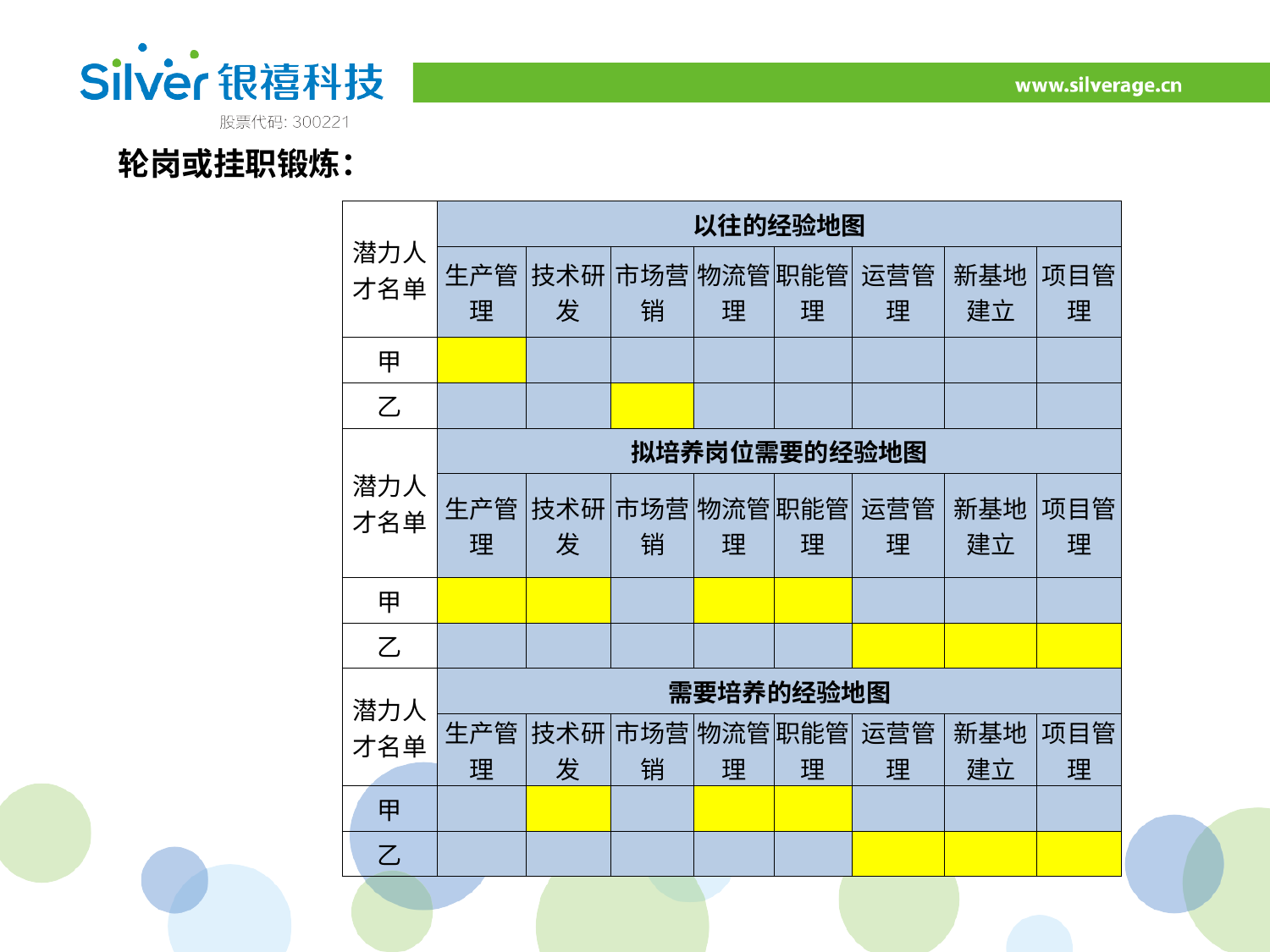

轮岗或挂职锻炼：
| 潜力人才名单 | 以往的经验地图 |  |  |  |  |  |  |  |
| --- | --- | --- | --- | --- | --- | --- | --- | --- |
|  | 生产管理 | 技术研发 | 市场营销 | 物流管理 | 职能管理 | 运营管理 | 新基地建立 | 项目管理 |
| 甲 |  |  |  |  |  |  |  |  |
| 乙 |  |  |  |  |  |  |  |  |
| 潜力人才名单 | 拟培养岗位需要的经验地图 |  |  |  |  |  |  |  |
|  | 生产管理 | 技术研发 | 市场营销 | 物流管理 | 职能管理 | 运营管理 | 新基地建立 | 项目管理 |
| 甲 |  |  |  |  |  |  |  |  |
| 乙 |  |  |  |  |  |  |  |  |
| 潜力人才名单 | 需要培养的经验地图 |  |  |  |  |  |  |  |
|  | 生产管理 | 技术研发 | 市场营销 | 物流管理 | 职能管理 | 运营管理 | 新基地建立 | 项目管理 |
| 甲 |  |  |  |  |  |  |  |  |
| 乙 |  |  |  |  |  |  |  |  |